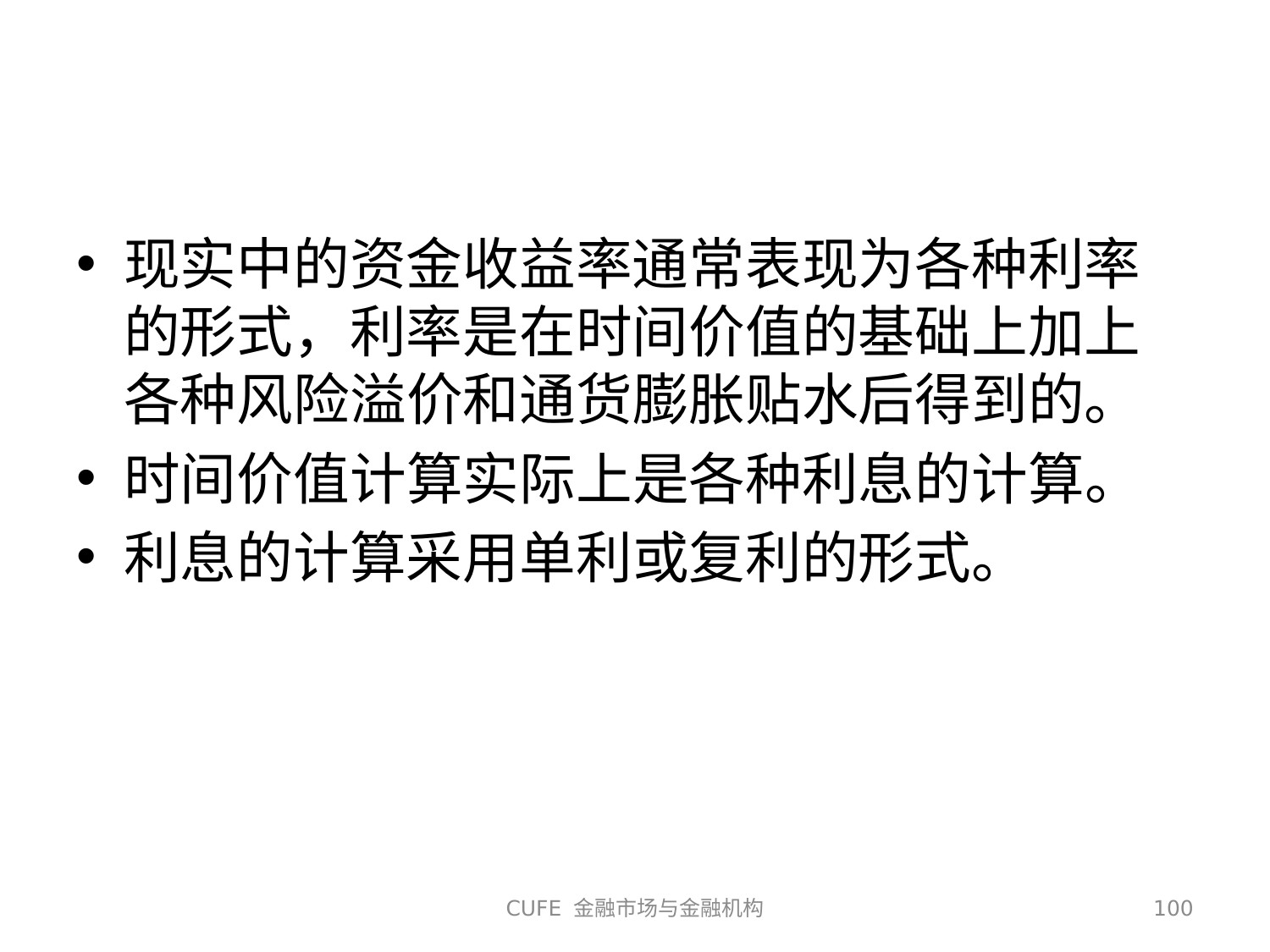

#
现实中的资金收益率通常表现为各种利率的形式，利率是在时间价值的基础上加上各种风险溢价和通货膨胀贴水后得到的。
时间价值计算实际上是各种利息的计算。
利息的计算采用单利或复利的形式。
CUFE 金融市场与金融机构
100